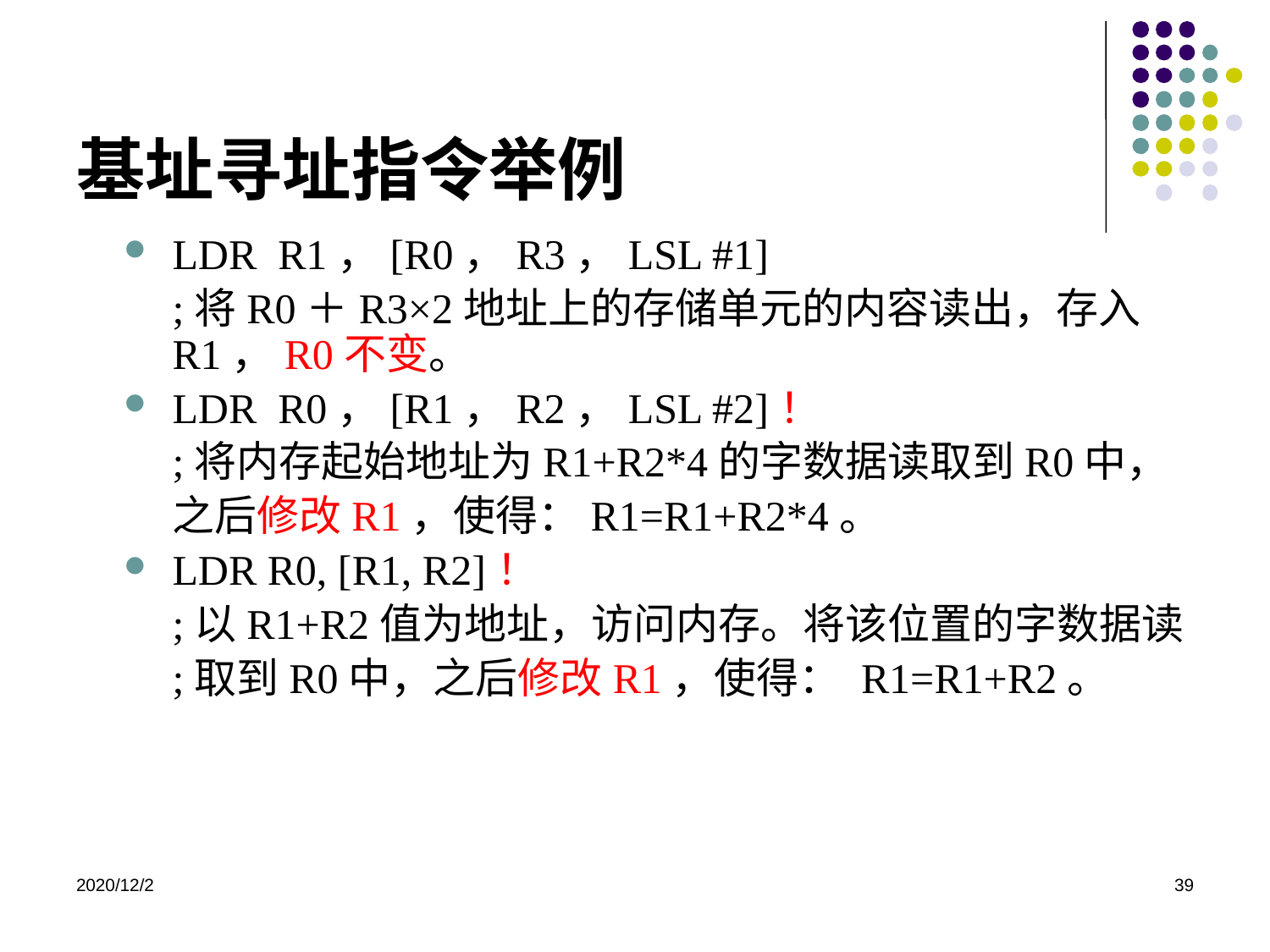

# 基址寻址指令举例
LDR  R1，[R0，R3，LSL #1]
	;将R0＋R3×2地址上的存储单元的内容读出，存入R1，R0不变。
LDR  R0，[R1，R2，LSL #2]！
	;将内存起始地址为R1+R2*4的字数据读取到R0中，
	之后修改R1，使得：R1=R1+R2*4。
LDR R0, [R1, R2]！
	;以R1+R2值为地址，访问内存。将该位置的字数据读
	;取到R0中，之后修改R1，使得： R1=R1+R2。
2020/12/2
39